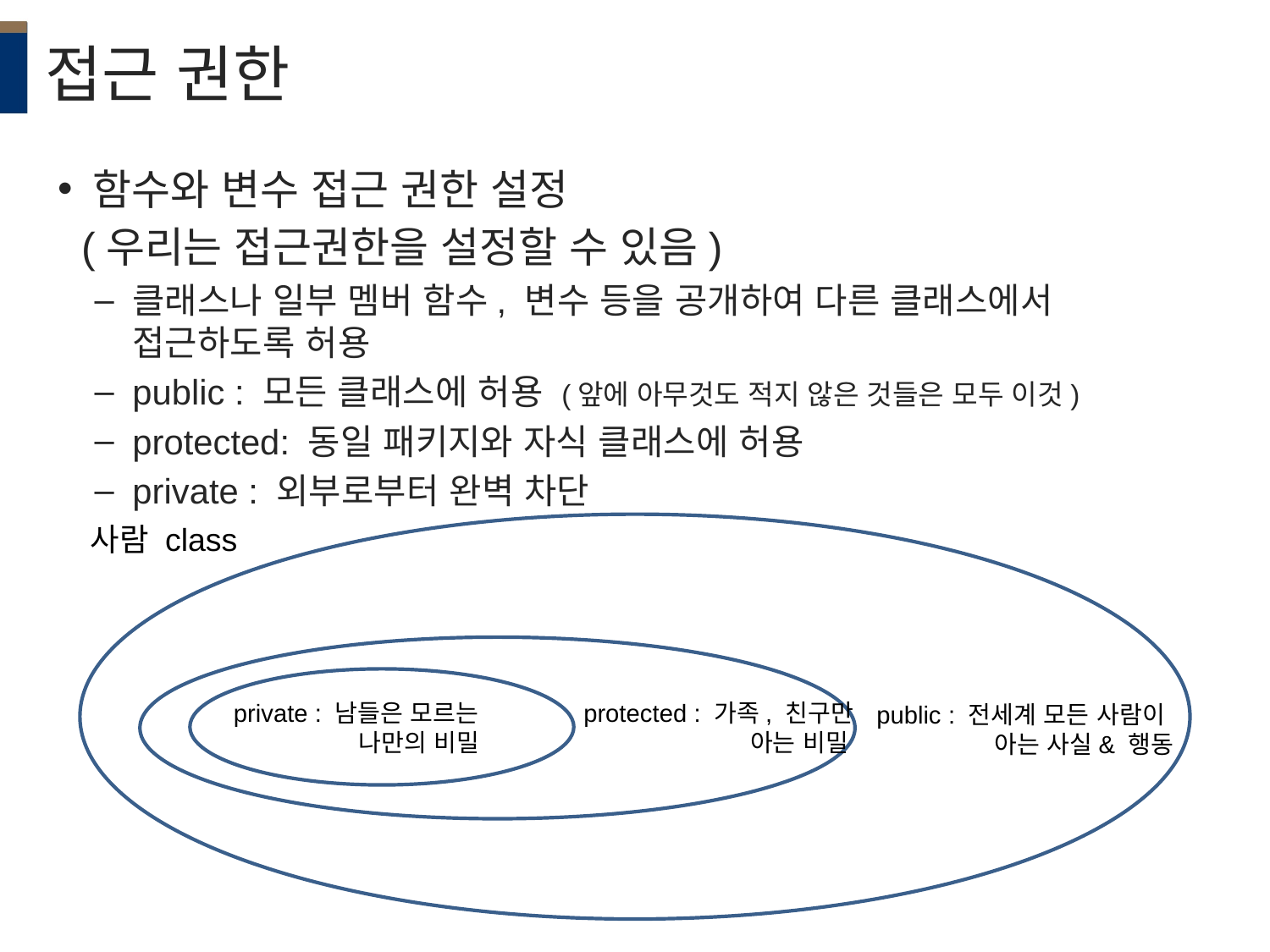

# 접근 권한
함수와 변수 접근 권한 설정
  (우리는 접근권한을 설정할 수 있음)
클래스나 일부 멤버 함수, 변수 등을 공개하여 다른 클래스에서 접근하도록 허용
public : 모든 클래스에 허용 (앞에 아무것도 적지 않은 것들은 모두 이것)
protected: 동일 패키지와 자식 클래스에 허용
private : 외부로부터 완벽 차단
사람 class

private : 남들은 모르는
                 나만의 비밀
protected : 가족, 친구만
                       아는 비밀
public : 전세계 모든 사람이
                아는 사실& 행동